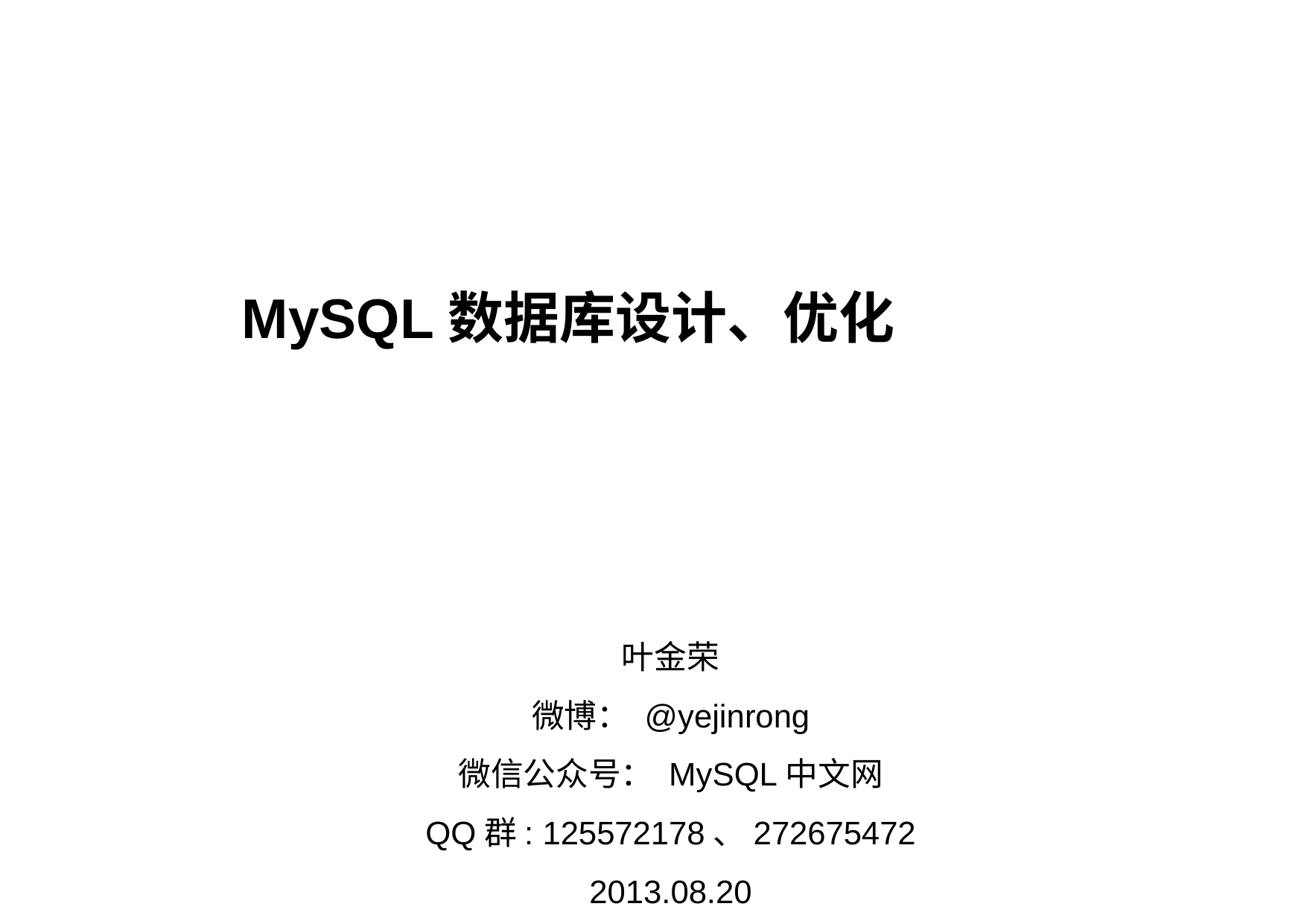

MySQL数据库设计、优化
叶金荣
微博： @yejinrong
微信公众号： MySQL中文网
QQ群: 125572178、272675472
2013.08.20